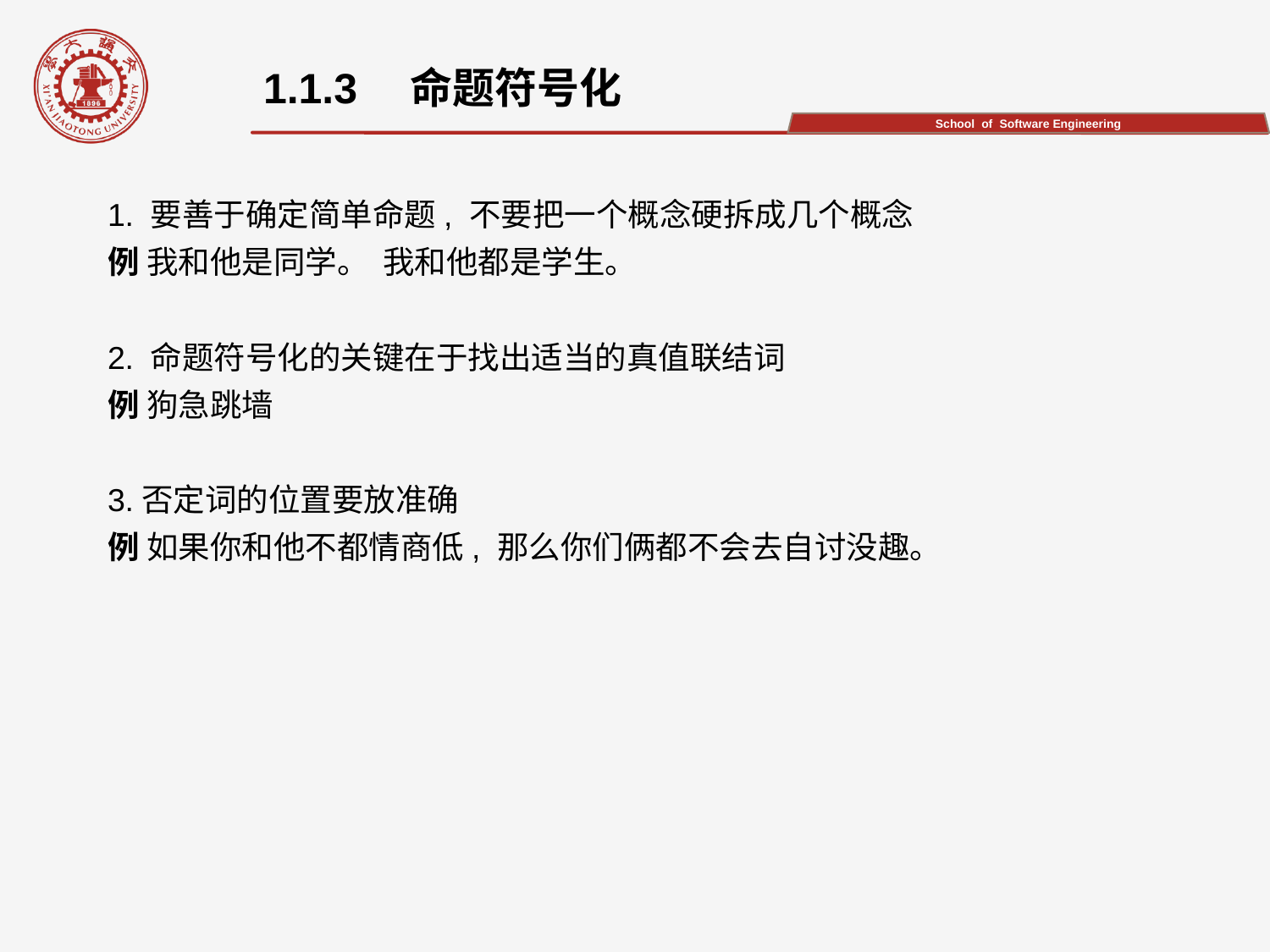

1.1.3　命题符号化
1. 要善于确定简单命题, 不要把一个概念硬拆成几个概念
例 我和他是同学。  我和他都是学生。

2. 命题符号化的关键在于找出适当的真值联结词
例 狗急跳墙

3.否定词的位置要放准确
例 如果你和他不都情商低, 那么你们俩都不会去自讨没趣。